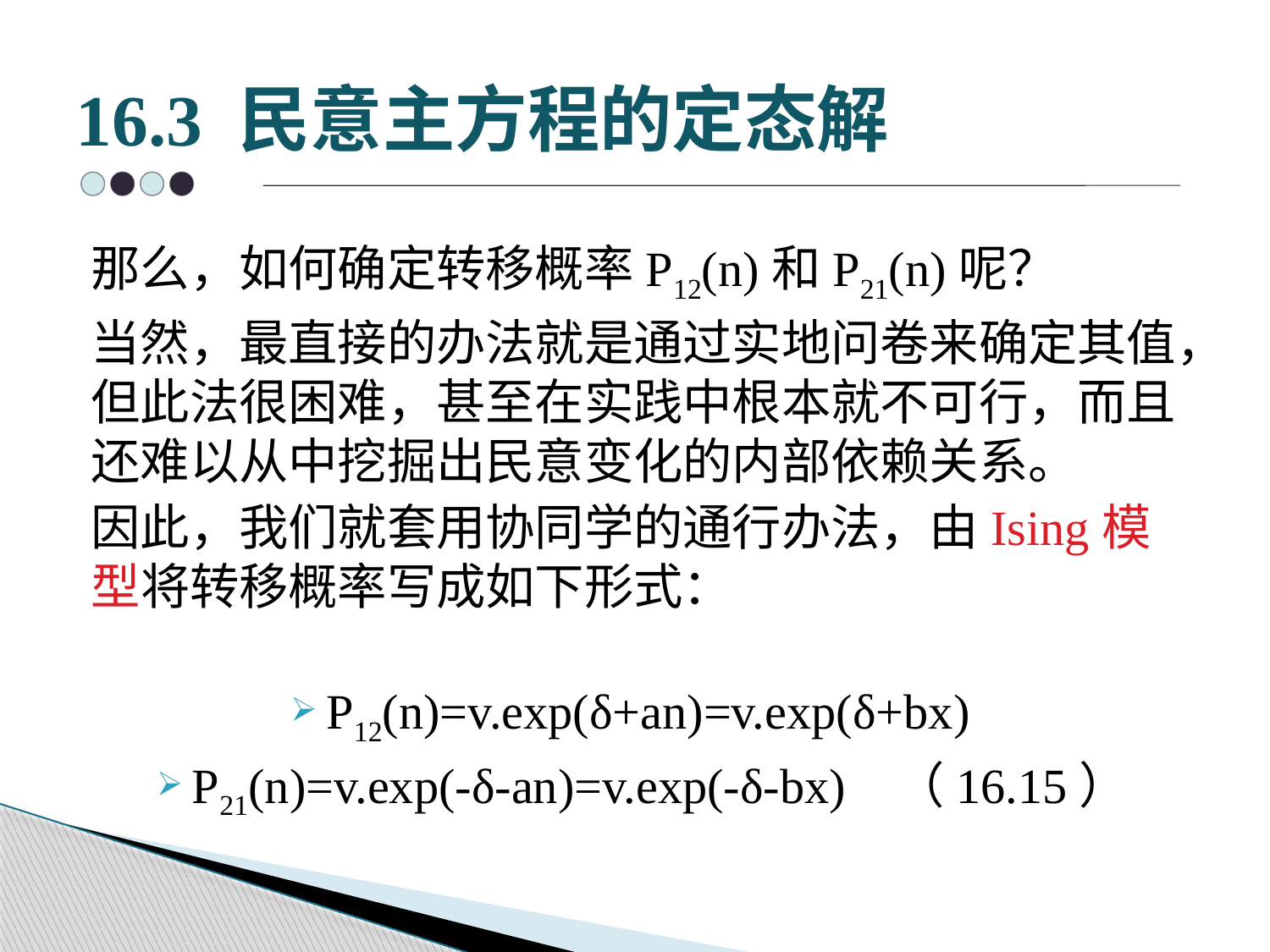

# 16.3 民意主方程的定态解

那么，如何确定转移概率P12(n)和P21(n)呢？
当然，最直接的办法就是通过实地问卷来确定其值，但此法很困难，甚至在实践中根本就不可行，而且还难以从中挖掘出民意变化的内部依赖关系。
因此，我们就套用协同学的通行办法，由Ising模型将转移概率写成如下形式：

P12(n)=v.exp(δ+an)=v.exp(δ+bx)
P21(n)=v.exp(-δ-an)=v.exp(-δ-bx)   （16.15）